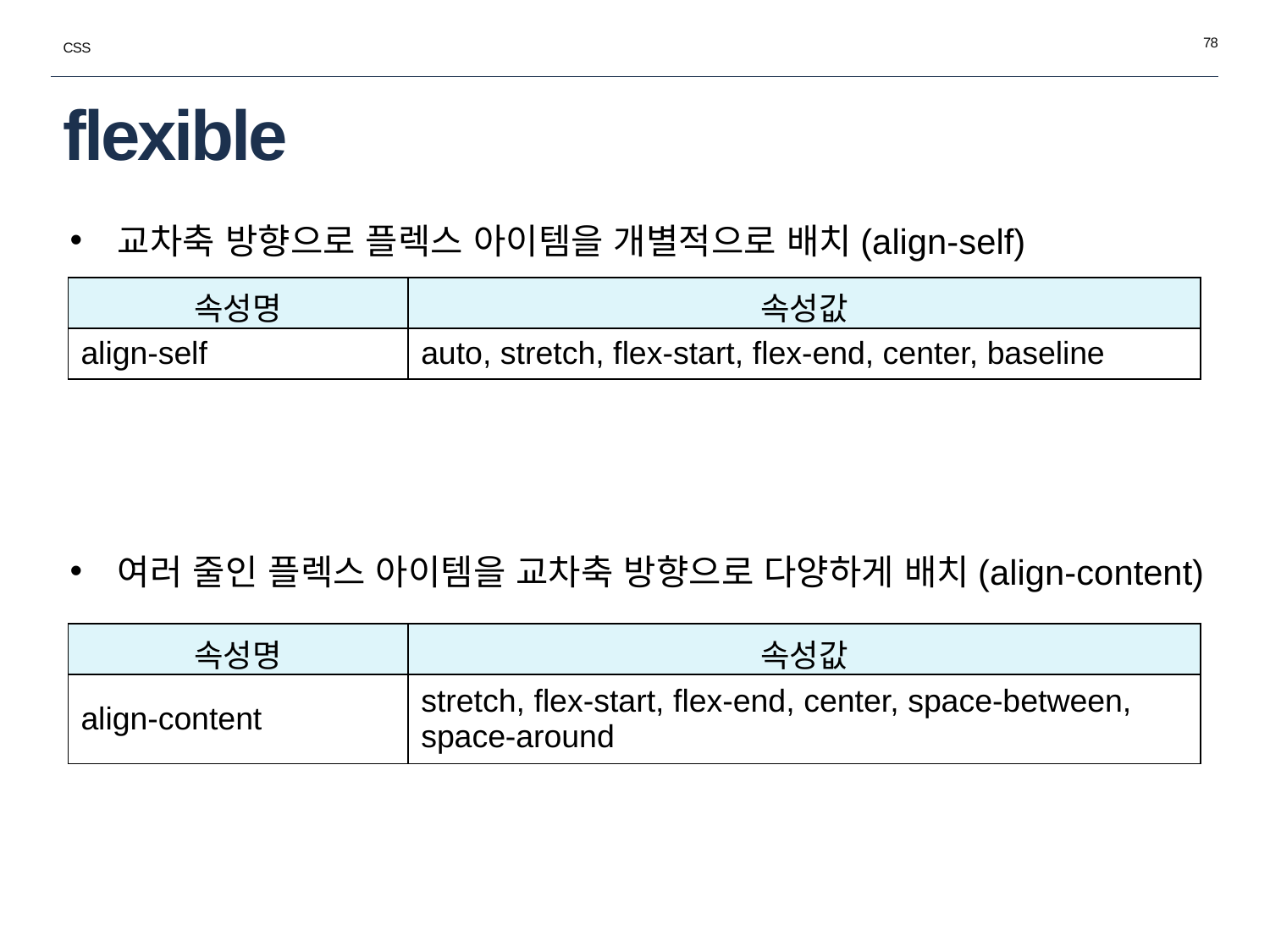

78
CSS
# flexible
교차축 방향으로 플렉스 아이템을 개별적으로 배치(align-self)
| 속성명 | 속성값 |
| --- | --- |
| align-self | auto, stretch, flex-start, flex-end, center, baseline |
여러 줄인 플렉스 아이템을 교차축 방향으로 다양하게 배치(align-content)
| 속성명 | 속성값 |
| --- | --- |
| align-content | stretch, flex-start, flex-end, center, space-between, space-around |